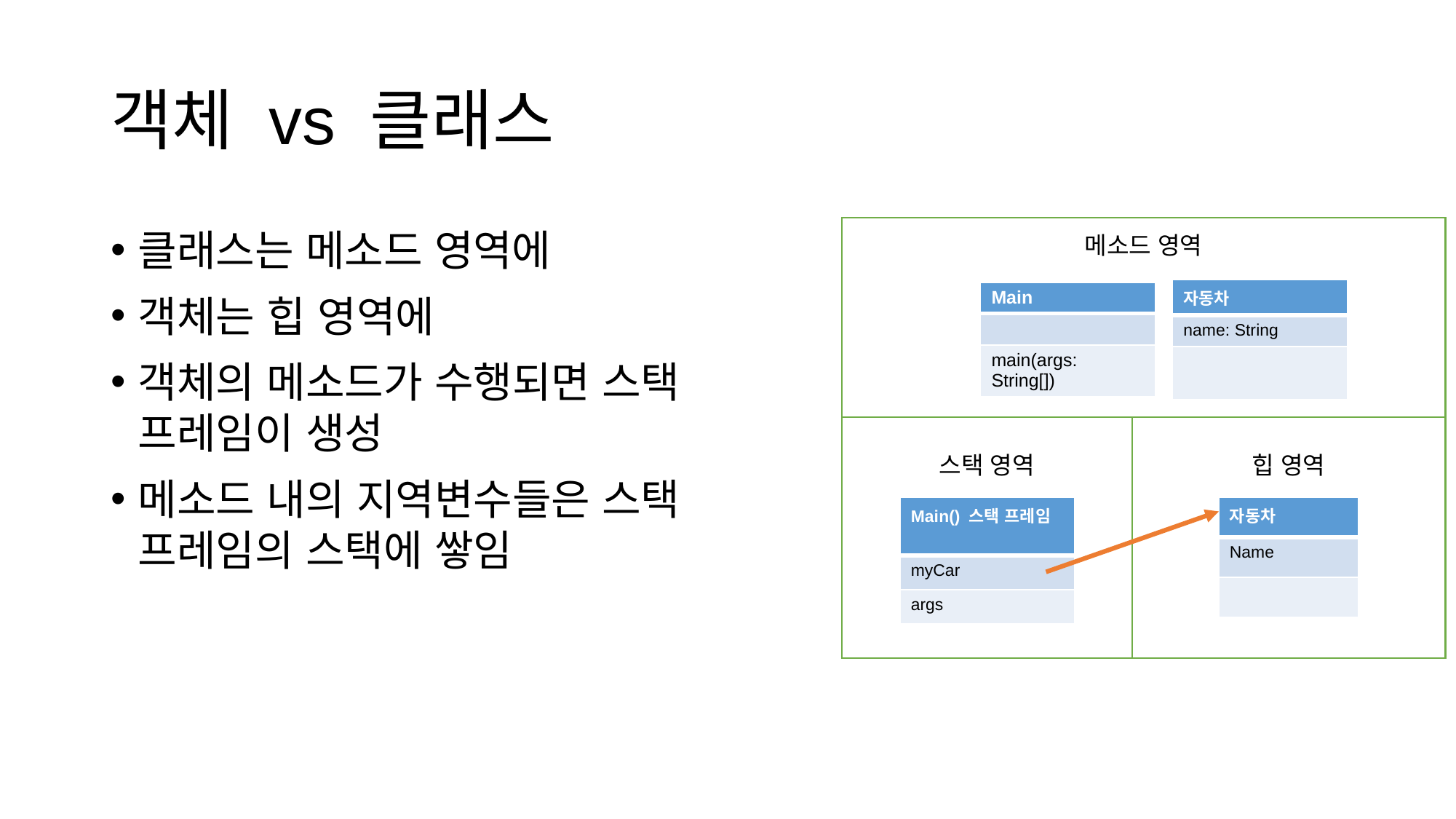

# 객체 vs 클래스
클래스는 메소드 영역에
객체는 힙 영역에
객체의 메소드가 수행되면 스택 프레임이 생성
메소드 내의 지역변수들은 스택 프레임의 스택에 쌓임

메소드 영역

힙 영역

스택 영역

| 자동차 |
| --- |
| name: String |
|  |
| Main |
| --- |
|  |
| main(args: String[]) |
| Main() 스택 프레임 |
| --- |
| myCar |
| args |
| 자동차 |
| --- |
| Name |
|  |